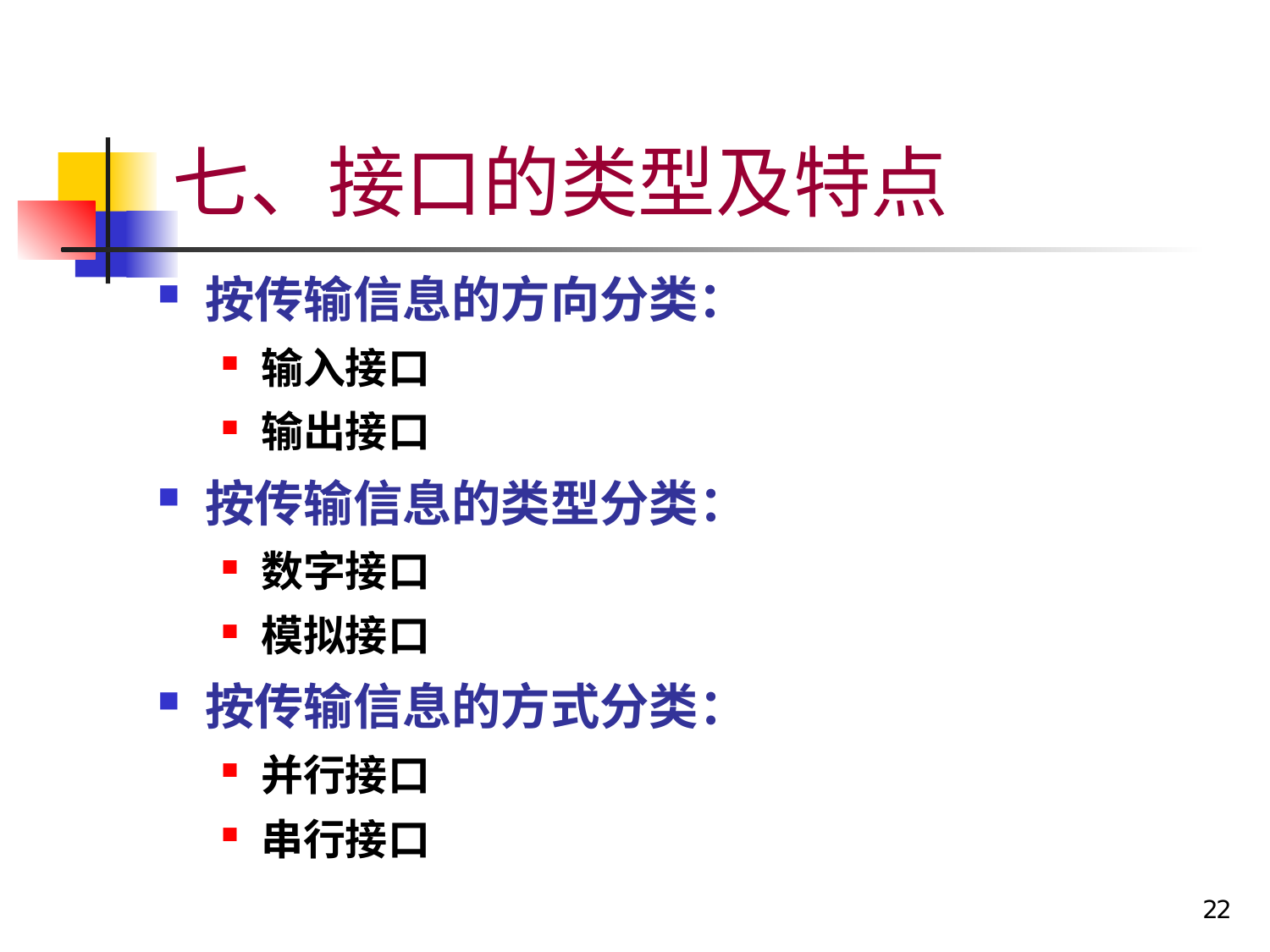

# 七、接口的类型及特点
按传输信息的方向分类：
输入接口
输出接口
按传输信息的类型分类：
数字接口
模拟接口
按传输信息的方式分类：
并行接口
串行接口
22